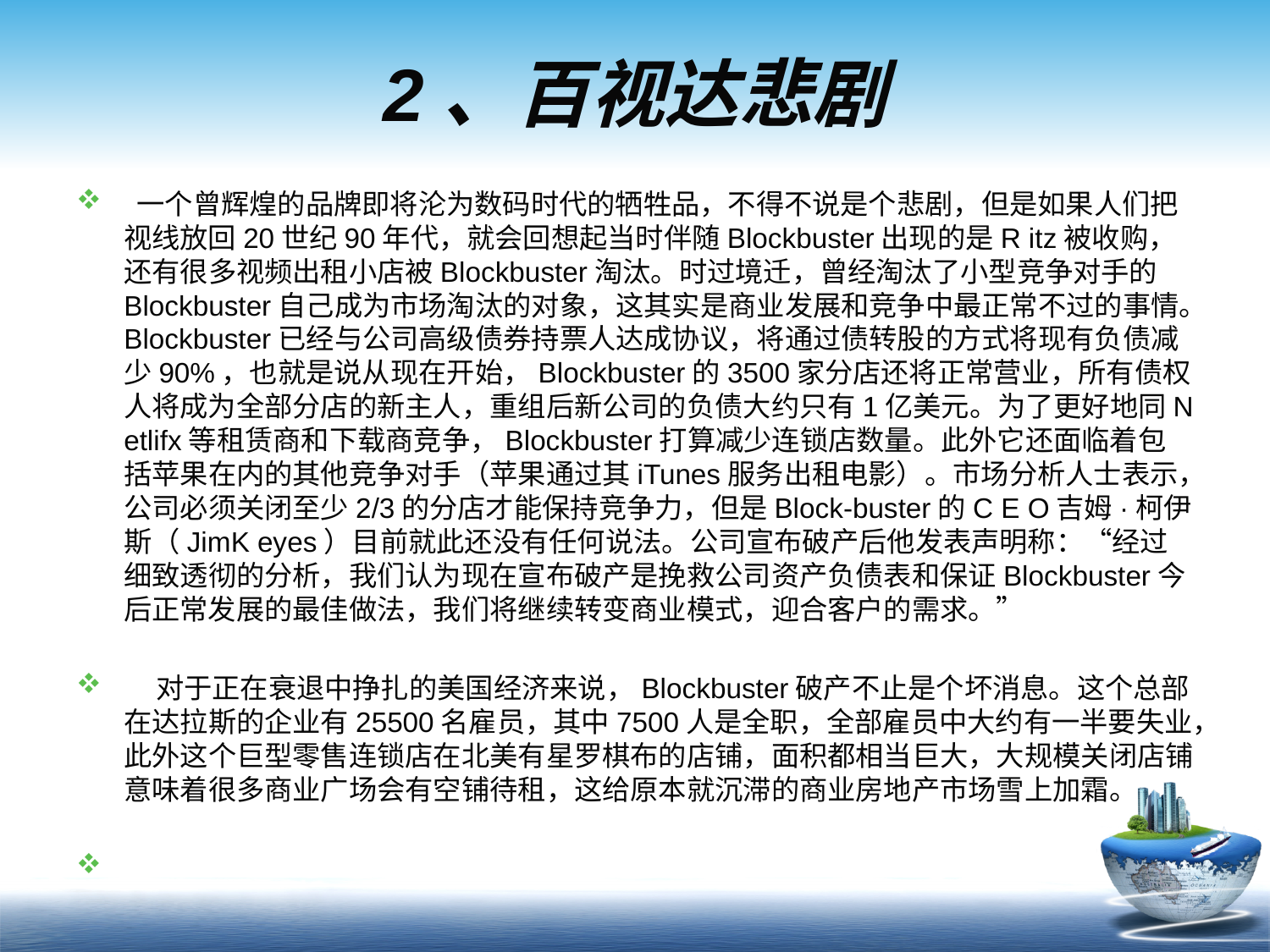

# 2、百视达悲剧
 一个曾辉煌的品牌即将沦为数码时代的牺牲品，不得不说是个悲剧，但是如果人们把视线放回20世纪90年代，就会回想起当时伴随Blockbuster出现的是R itz被收购，还有很多视频出租小店被Blockbuster淘汰。时过境迁，曾经淘汰了小型竞争对手的Blockbuster自己成为市场淘汰的对象，这其实是商业发展和竞争中最正常不过的事情。Blockbuster已经与公司高级债券持票人达成协议，将通过债转股的方式将现有负债减少90%，也就是说从现在开始，Blockbuster的3500家分店还将正常营业，所有债权人将成为全部分店的新主人，重组后新公司的负债大约只有1亿美元。为了更好地同N etlifx等租赁商和下载商竞争，Blockbuster打算减少连锁店数量。此外它还面临着包括苹果在内的其他竞争对手（苹果通过其iTunes服务出租电影）。市场分析人士表示，公司必须关闭至少2/3的分店才能保持竞争力，但是Block-buster的C E O吉姆·柯伊斯（JimK eyes）目前就此还没有任何说法。公司宣布破产后他发表声明称：“经过细致透彻的分析，我们认为现在宣布破产是挽救公司资产负债表和保证Blockbuster今后正常发展的最佳做法，我们将继续转变商业模式，迎合客户的需求。”

    对于正在衰退中挣扎的美国经济来说，Blockbuster破产不止是个坏消息。这个总部在达拉斯的企业有25500名雇员，其中7500人是全职，全部雇员中大约有一半要失业，此外这个巨型零售连锁店在北美有星罗棋布的店铺，面积都相当巨大，大规模关闭店铺意味着很多商业广场会有空铺待租，这给原本就沉滞的商业房地产市场雪上加霜。